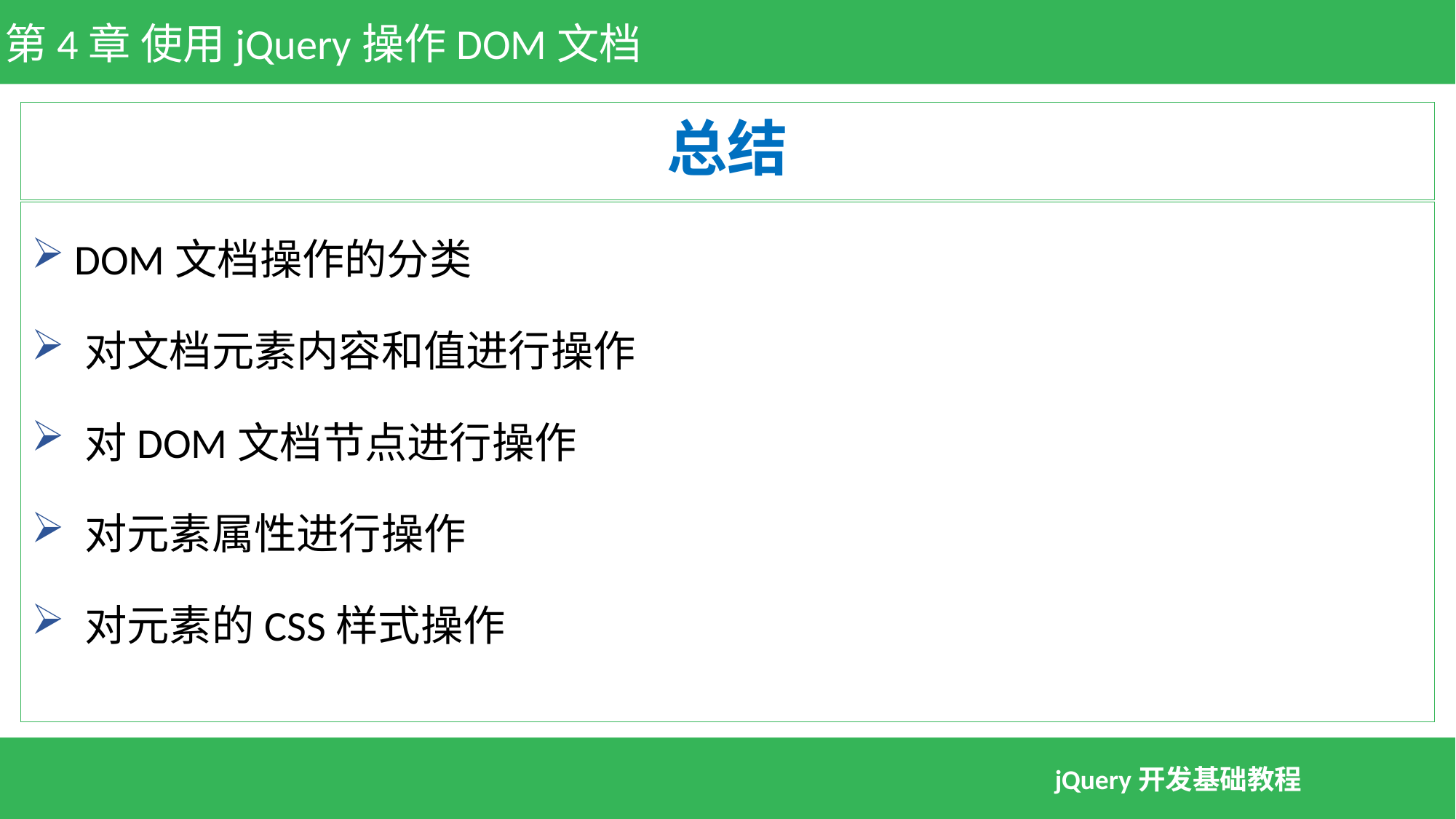

第4章 使用jQuery操作DOM文档

# 总结
 DOM文档操作的分类
 对文档元素内容和值进行操作
 对DOM文档节点进行操作
 对元素属性进行操作
 对元素的CSS样式操作
jQuery开发基础教程